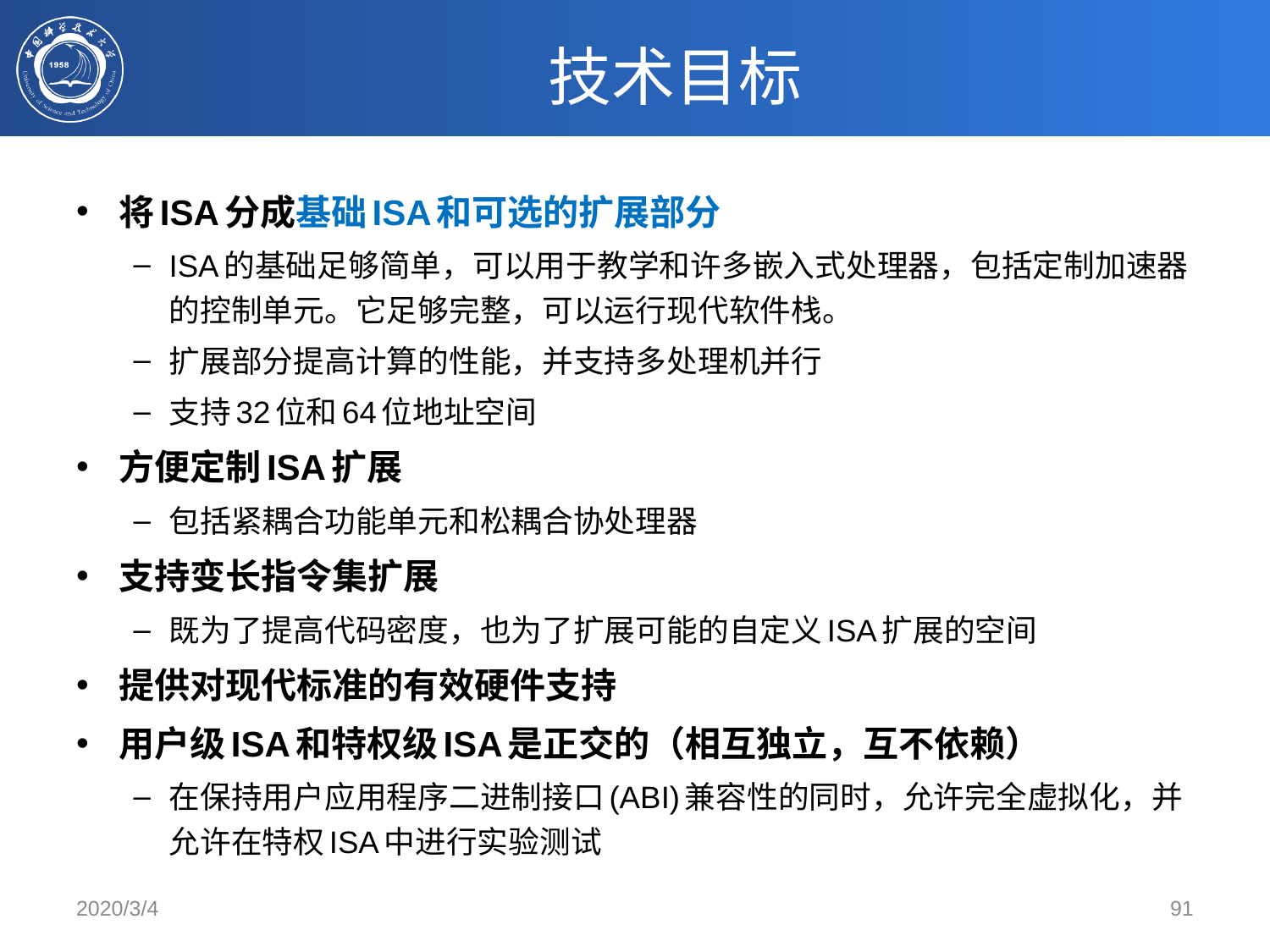

# 技术目标
将ISA分成基础ISA和可选的扩展部分
ISA的基础足够简单，可以用于教学和许多嵌入式处理器，包括定制加速器的控制单元。它足够完整，可以运行现代软件栈。
扩展部分提高计算的性能，并支持多处理机并行
支持32位和64位地址空间
方便定制ISA扩展
包括紧耦合功能单元和松耦合协处理器
支持变长指令集扩展
既为了提高代码密度，也为了扩展可能的自定义ISA扩展的空间
提供对现代标准的有效硬件支持
用户级ISA和特权级ISA是正交的（相互独立，互不依赖）
在保持用户应用程序二进制接口(ABI)兼容性的同时，允许完全虚拟化，并允许在特权ISA中进行实验测试
2020/3/4
91